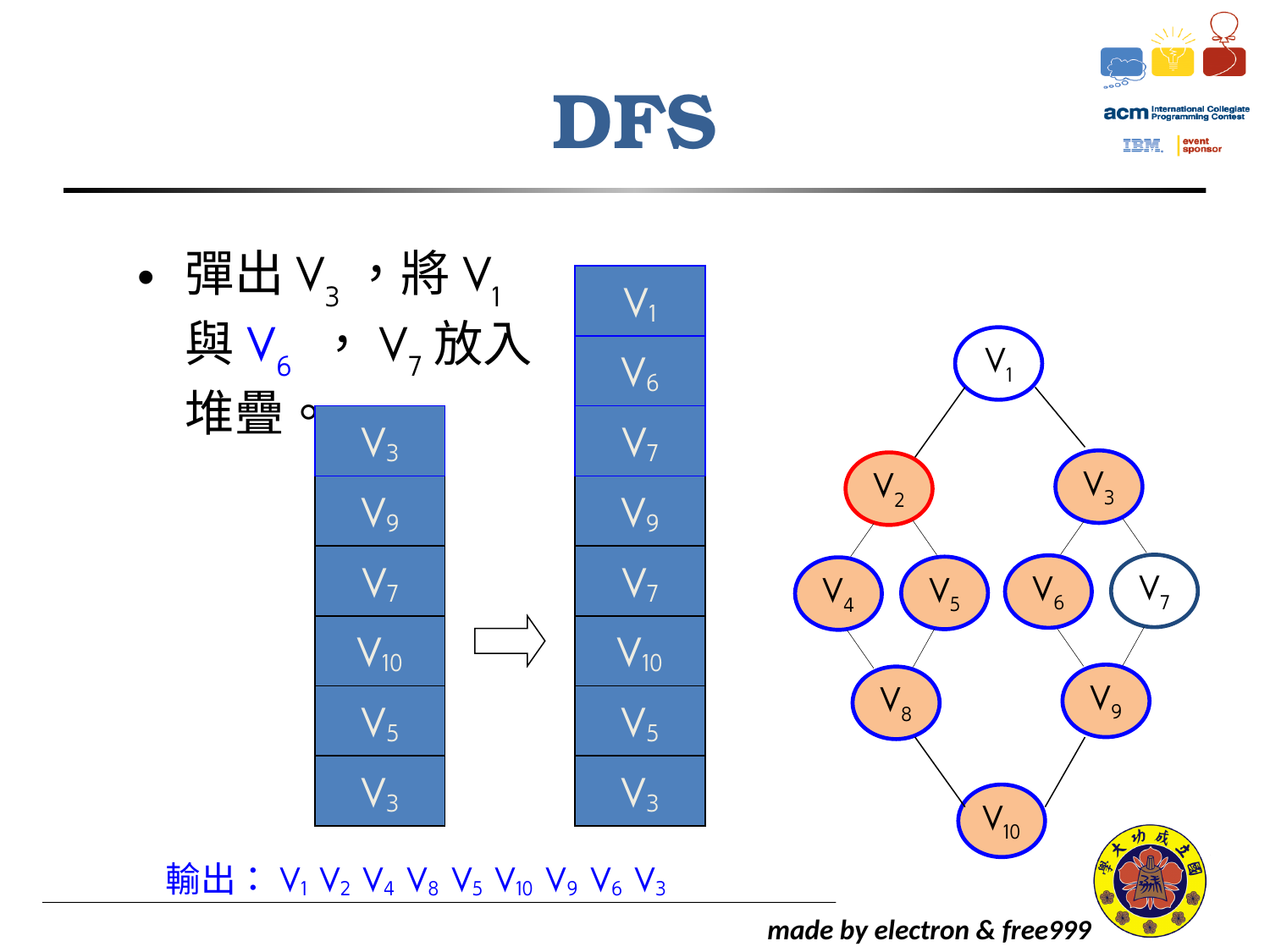

# DFS
彈出V3，將V1與V6 ，V7放入堆疊。
V1
V1
V6

V3
V7
V3
V2
V9
V9

V7
V7
V7
V6
V5
V4
V10

V10

V9
V8
V5
V5

V3
V3
V10
輸出：V1  V2  V4  V8  V5  V10  V9  V6  V3